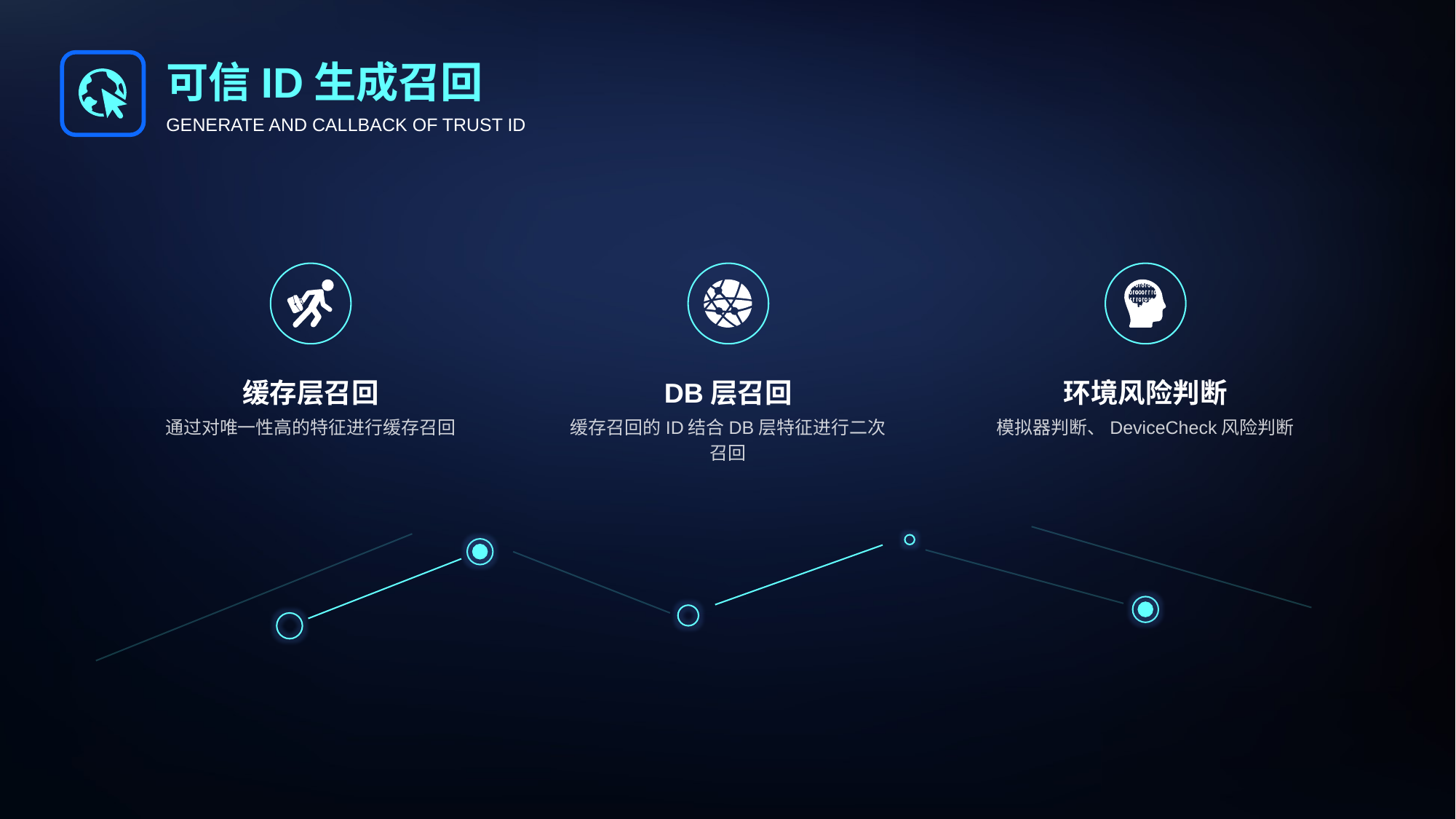

可信ID生成召回
GENERATE AND CALLBACK OF TRUST ID

缓存层召回
通过对唯一性高的特征进行缓存召回
DB层召回
缓存召回的ID结合DB层特征进行二次召回
环境风险判断
模拟器判断、DeviceCheck风险判断